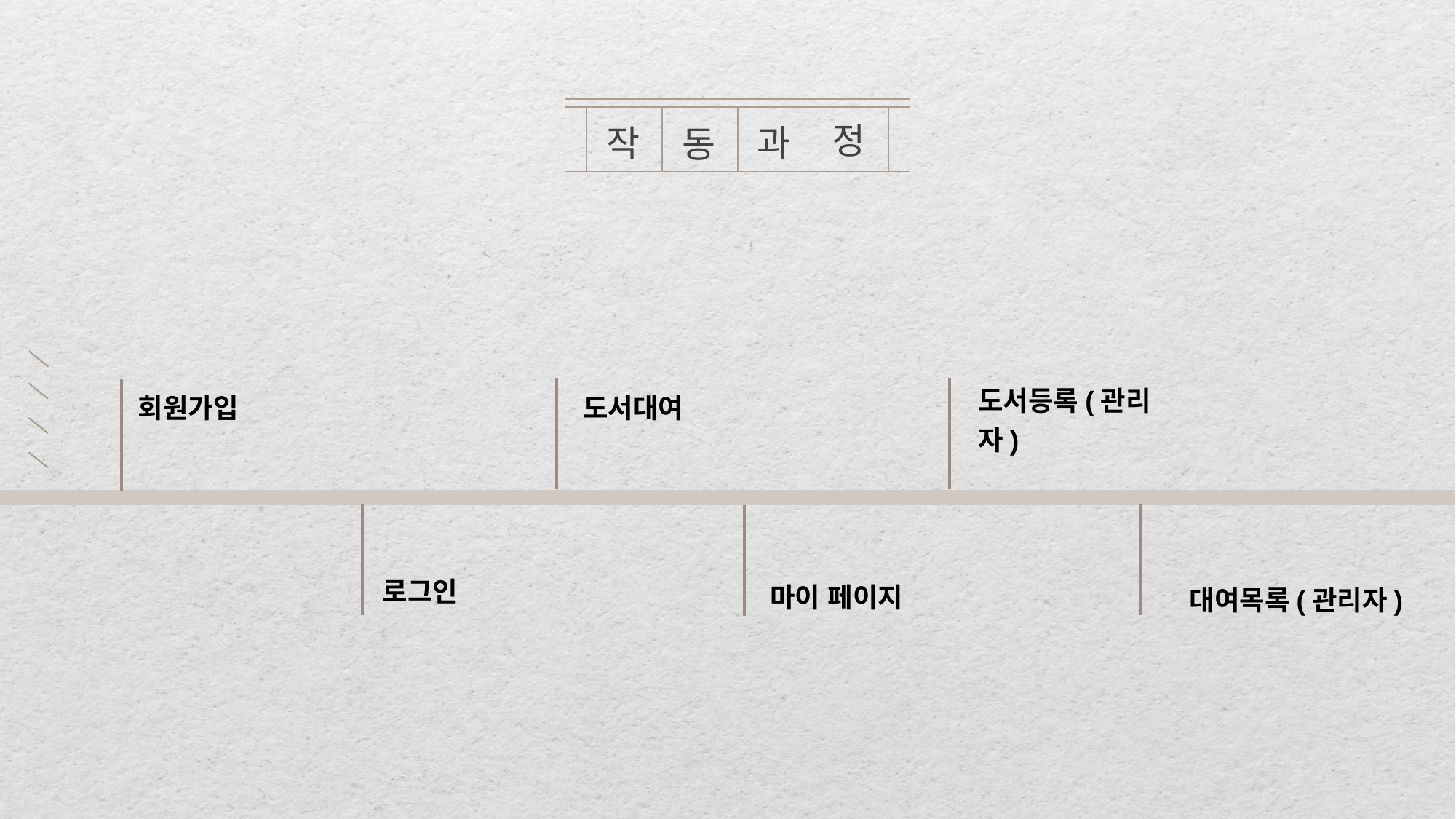

정
과
작
동
도서등록(관리자)
회원가입
도서대여

로그인
마이 페이지
대여목록(관리자)